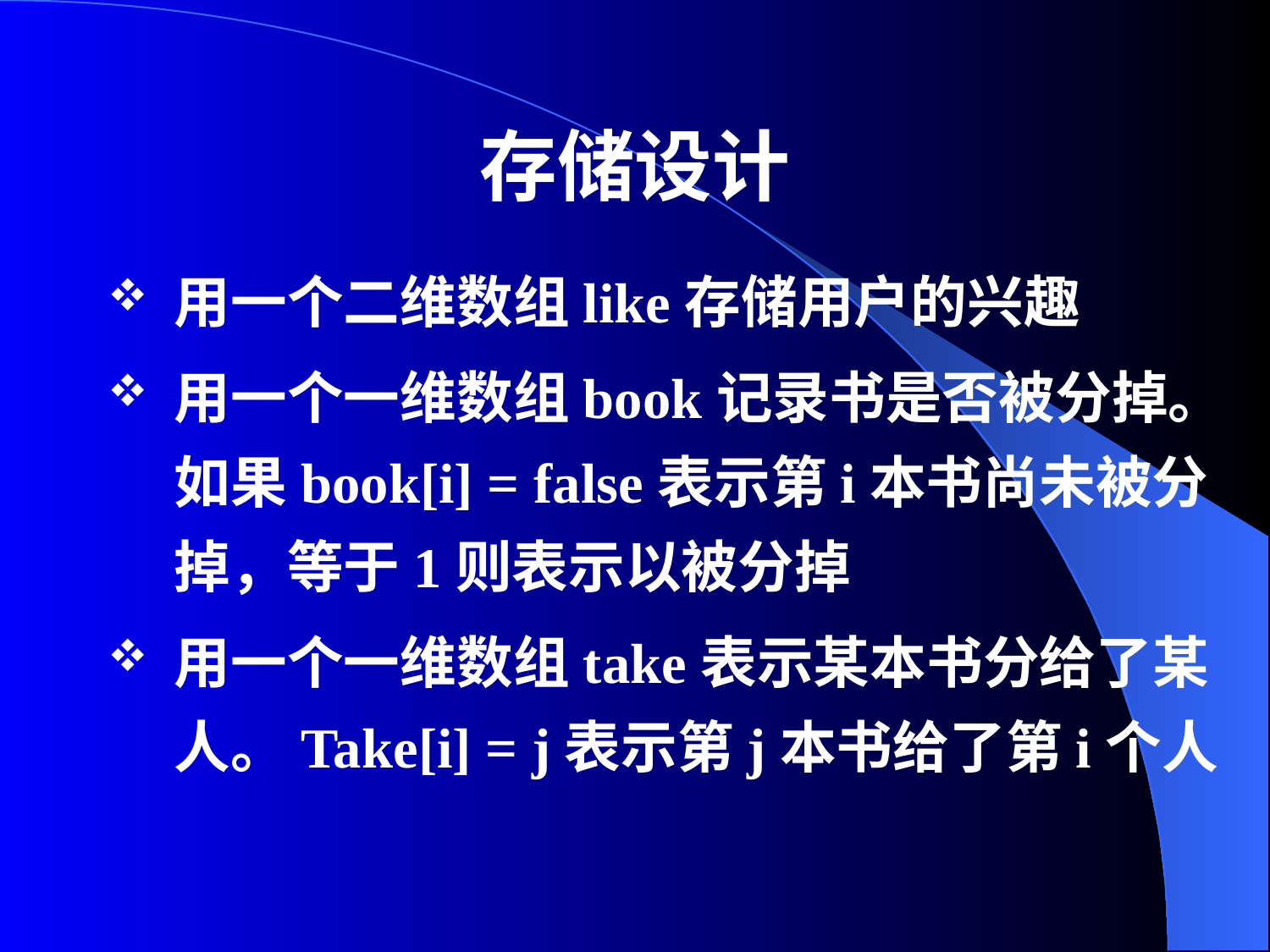

# 存储设计
用一个二维数组like存储用户的兴趣
用一个一维数组book记录书是否被分掉。如果book[i] = false表示第i本书尚未被分掉，等于1则表示以被分掉
用一个一维数组take表示某本书分给了某人。Take[i] = j表示第j本书给了第i个人